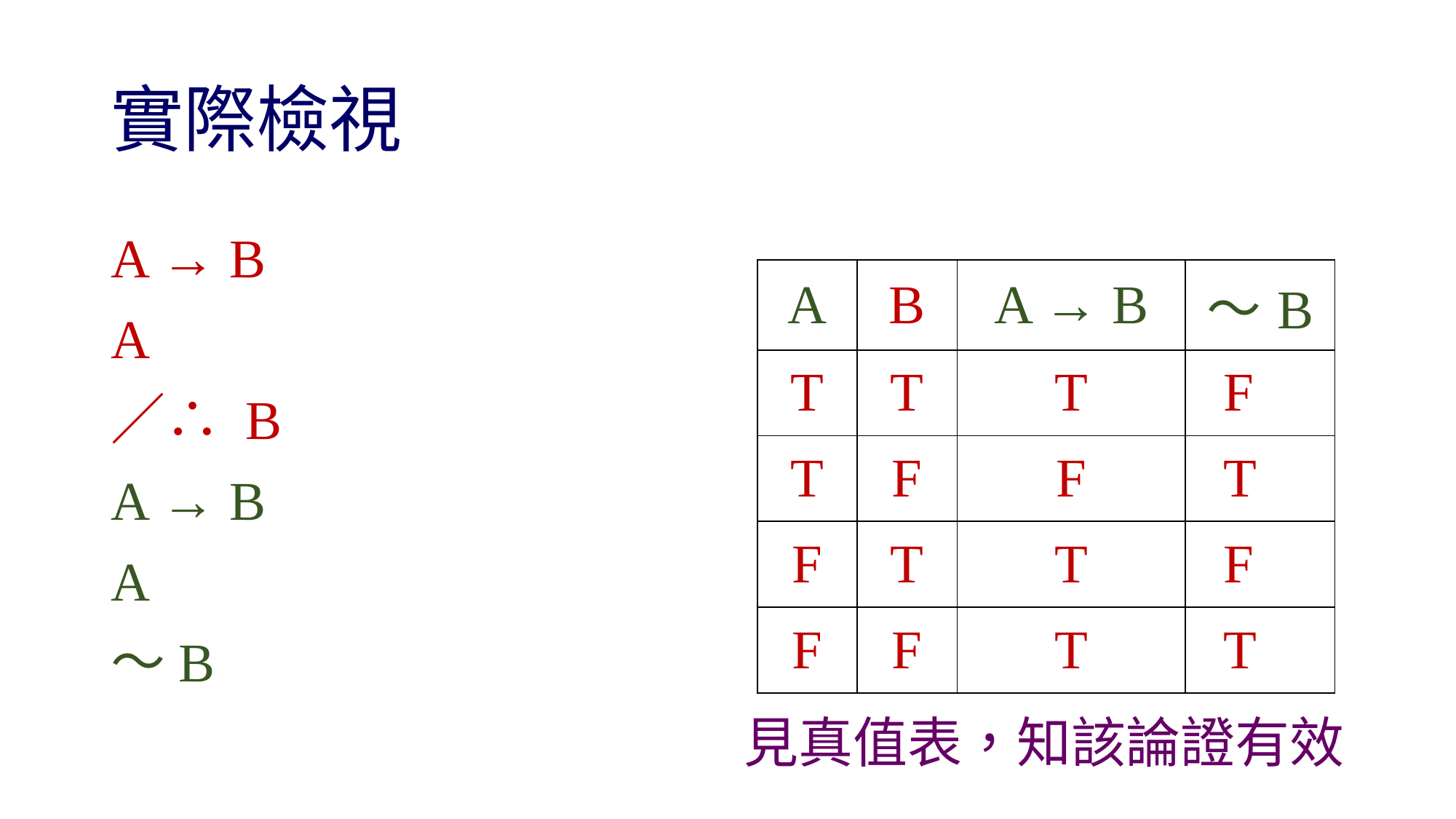

# 實際檢視
A → B
A
／∴ B
A → B
A
～B
見真值表，知該論證有效
| A | B | A → B | ～B |
| --- | --- | --- | --- |
| T | T | T | F |
| T | F | F | T |
| F | T | T | F |
| F | F | T | T |